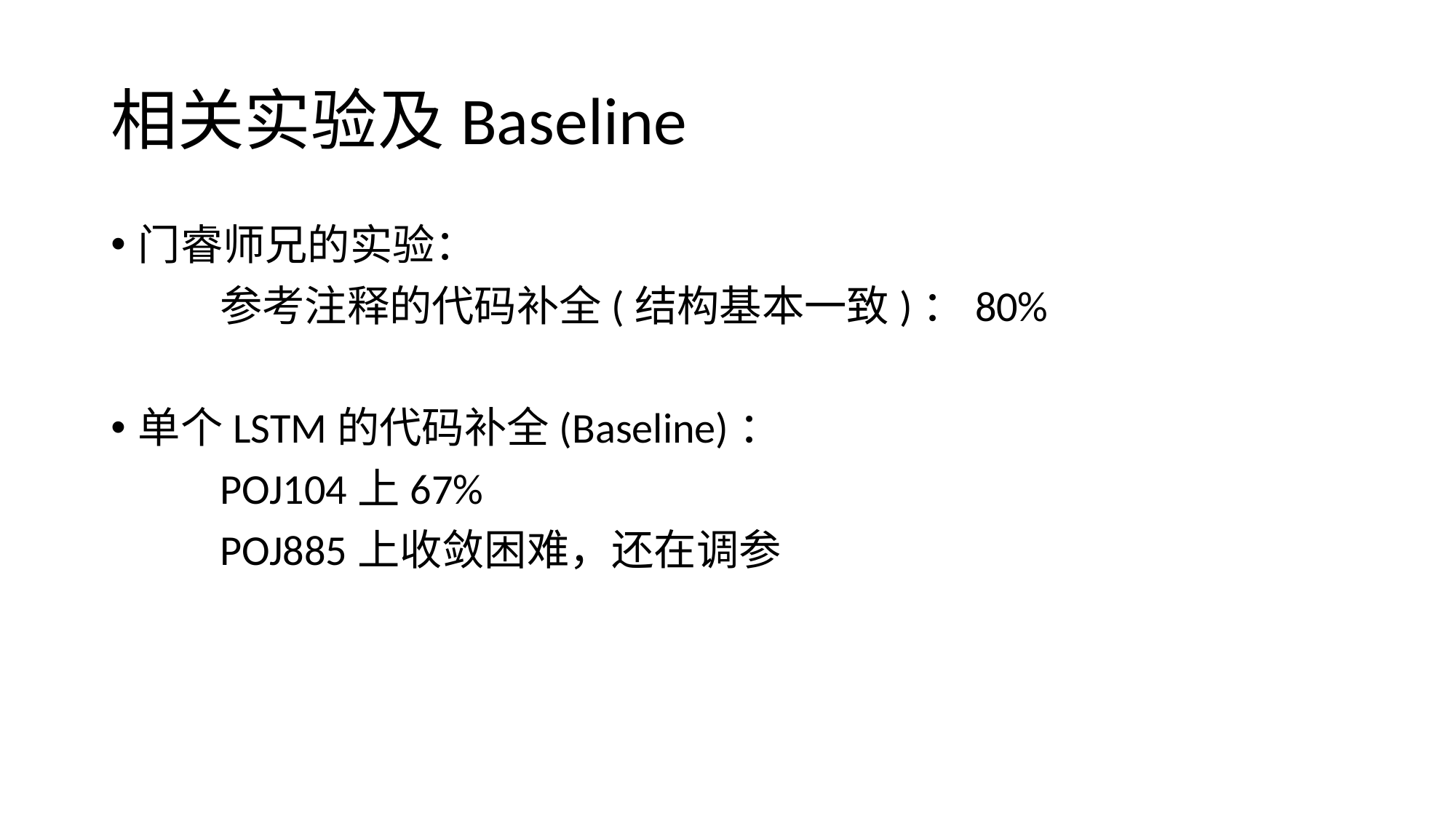

# 相关实验及Baseline
门睿师兄的实验：
	参考注释的代码补全(结构基本一致)：80%

单个LSTM的代码补全(Baseline)：
	POJ104上67%
	POJ885上收敛困难，还在调参